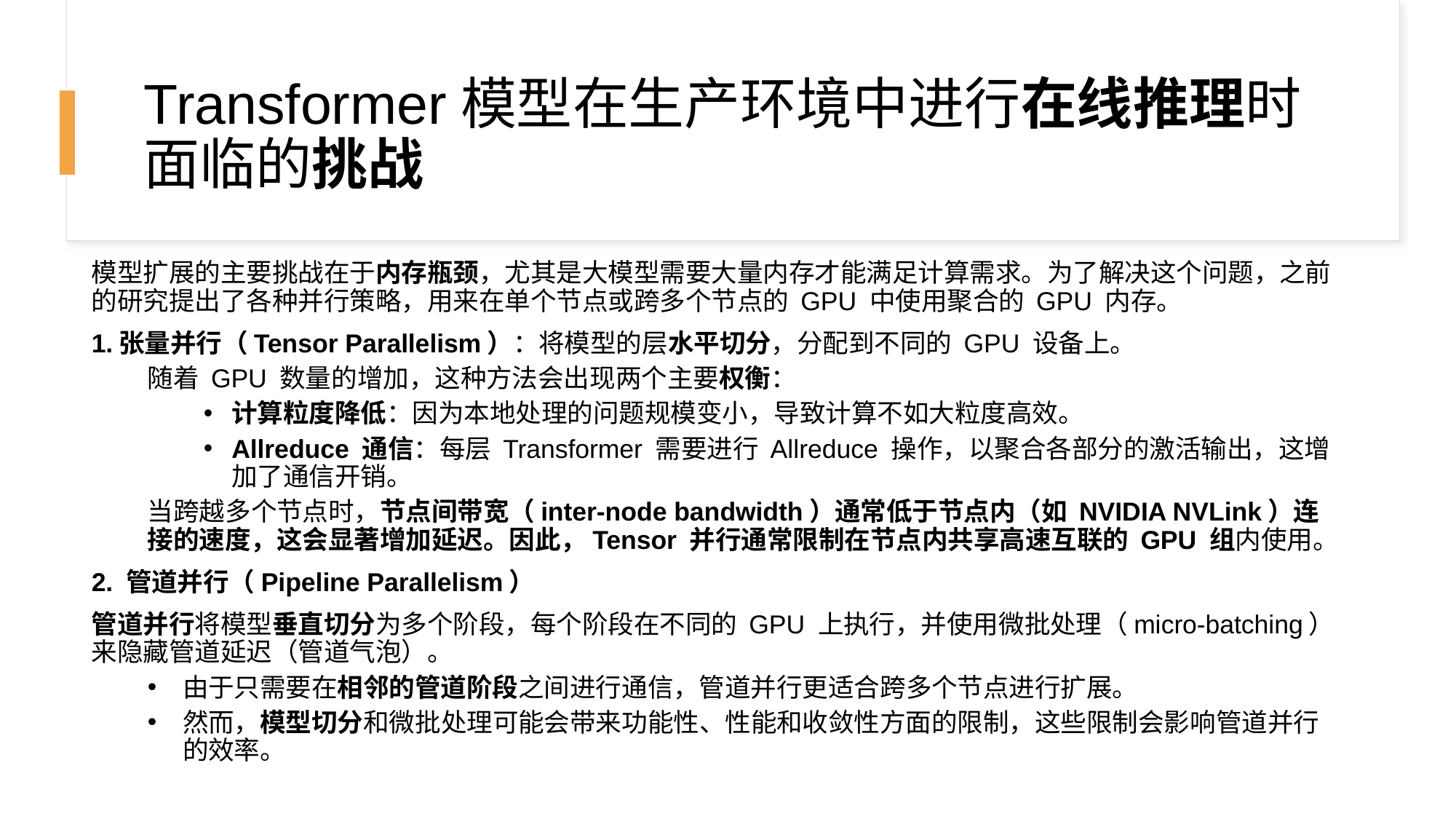

# Transformer模型在生产环境中进行在线推理时面临的挑战

模型扩展的主要挑战在于内存瓶颈，尤其是大模型需要大量内存才能满足计算需求。为了解决这个问题，之前的研究提出了各种并行策略，用来在单个节点或跨多个节点的 GPU 中使用聚合的 GPU 内存。
1.张量并行（Tensor Parallelism）：将模型的层水平切分，分配到不同的 GPU 设备上。
随着 GPU 数量的增加，这种方法会出现两个主要权衡：
计算粒度降低：因为本地处理的问题规模变小，导致计算不如大粒度高效。
Allreduce 通信：每层 Transformer 需要进行 Allreduce 操作，以聚合各部分的激活输出，这增加了通信开销。
当跨越多个节点时，节点间带宽（inter-node bandwidth）通常低于节点内（如 NVIDIA NVLink）连接的速度，这会显著增加延迟。因此，Tensor 并行通常限制在节点内共享高速互联的 GPU 组内使用。
2. 管道并行（Pipeline Parallelism）
管道并行将模型垂直切分为多个阶段，每个阶段在不同的 GPU 上执行，并使用微批处理（micro-batching）来隐藏管道延迟（管道气泡）。
由于只需要在相邻的管道阶段之间进行通信，管道并行更适合跨多个节点进行扩展。
然而，模型切分和微批处理可能会带来功能性、性能和收敛性方面的限制，这些限制会影响管道并行的效率。